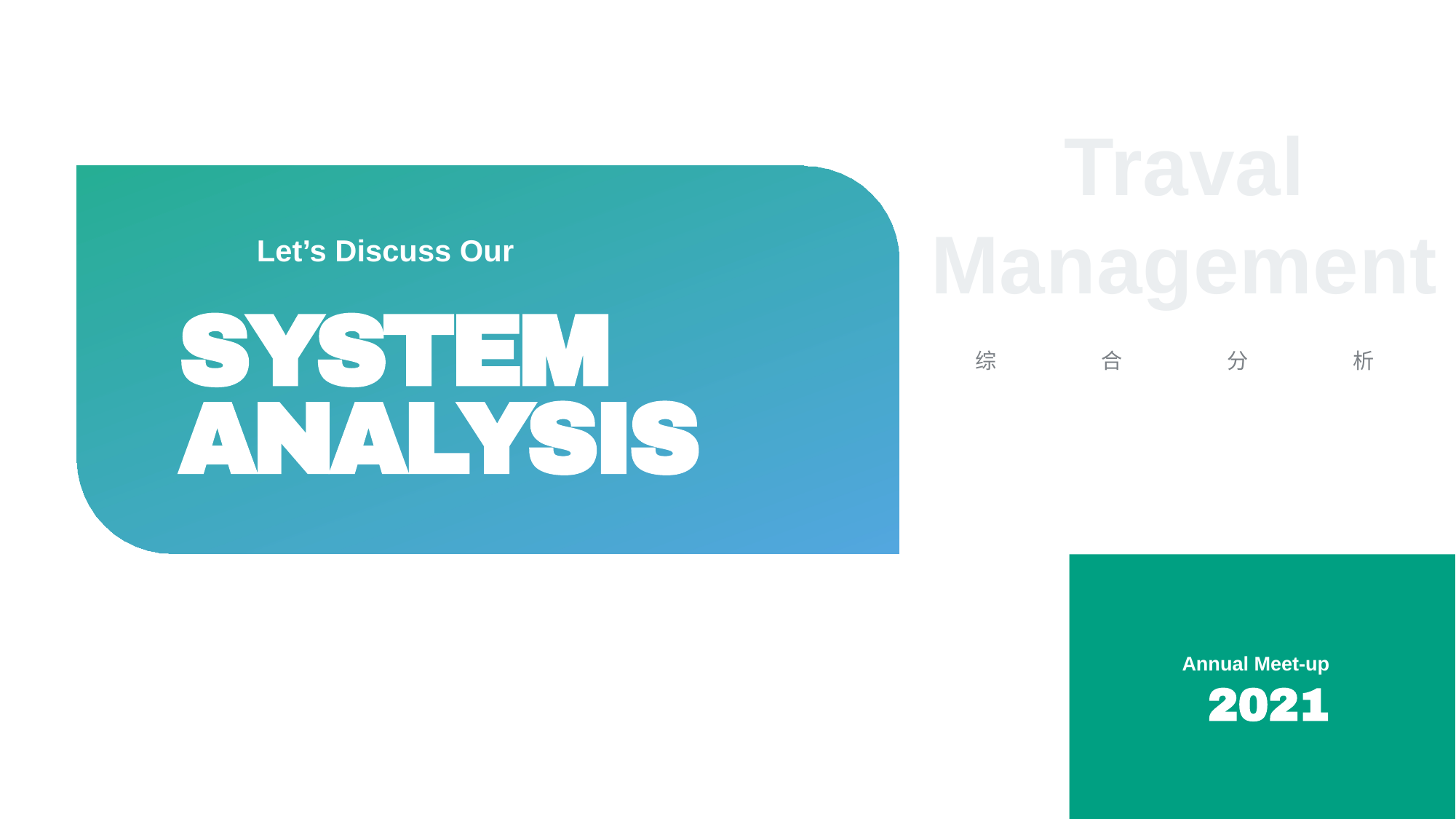

Traval
Management

Let’s Discuss Our
SYSTEM
ANALYSIS
综         合         分         析

Annual Meet-up
2021